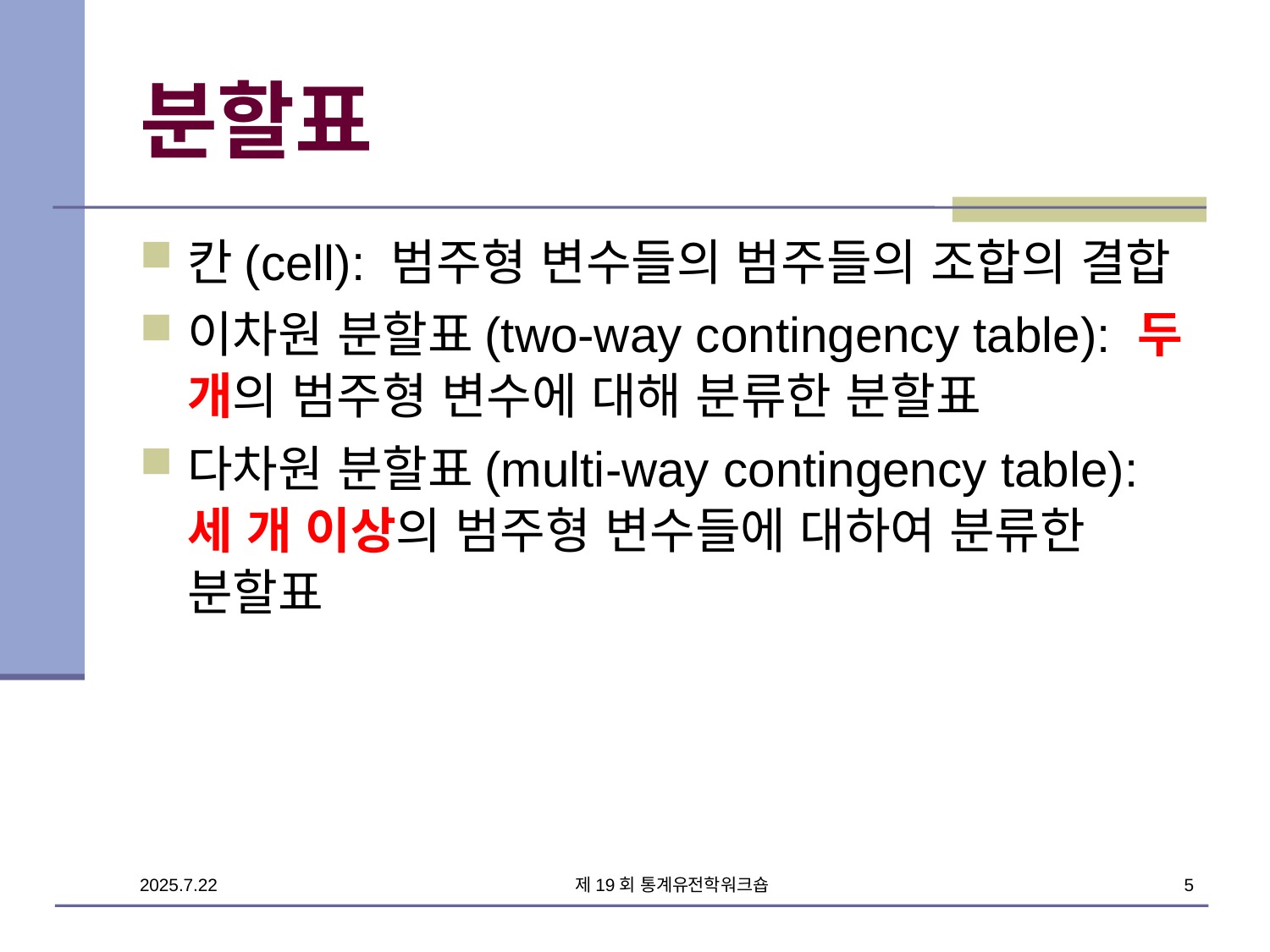

# 분할표
칸(cell): 범주형 변수들의 범주들의 조합의 결합
이차원 분할표(two-way contingency table): 두 개의 범주형 변수에 대해 분류한 분할표
다차원 분할표(multi-way contingency table): 세 개 이상의 범주형 변수들에 대하여 분류한 분할표
제19회 통계유전학워크숍
5
2025.7.22